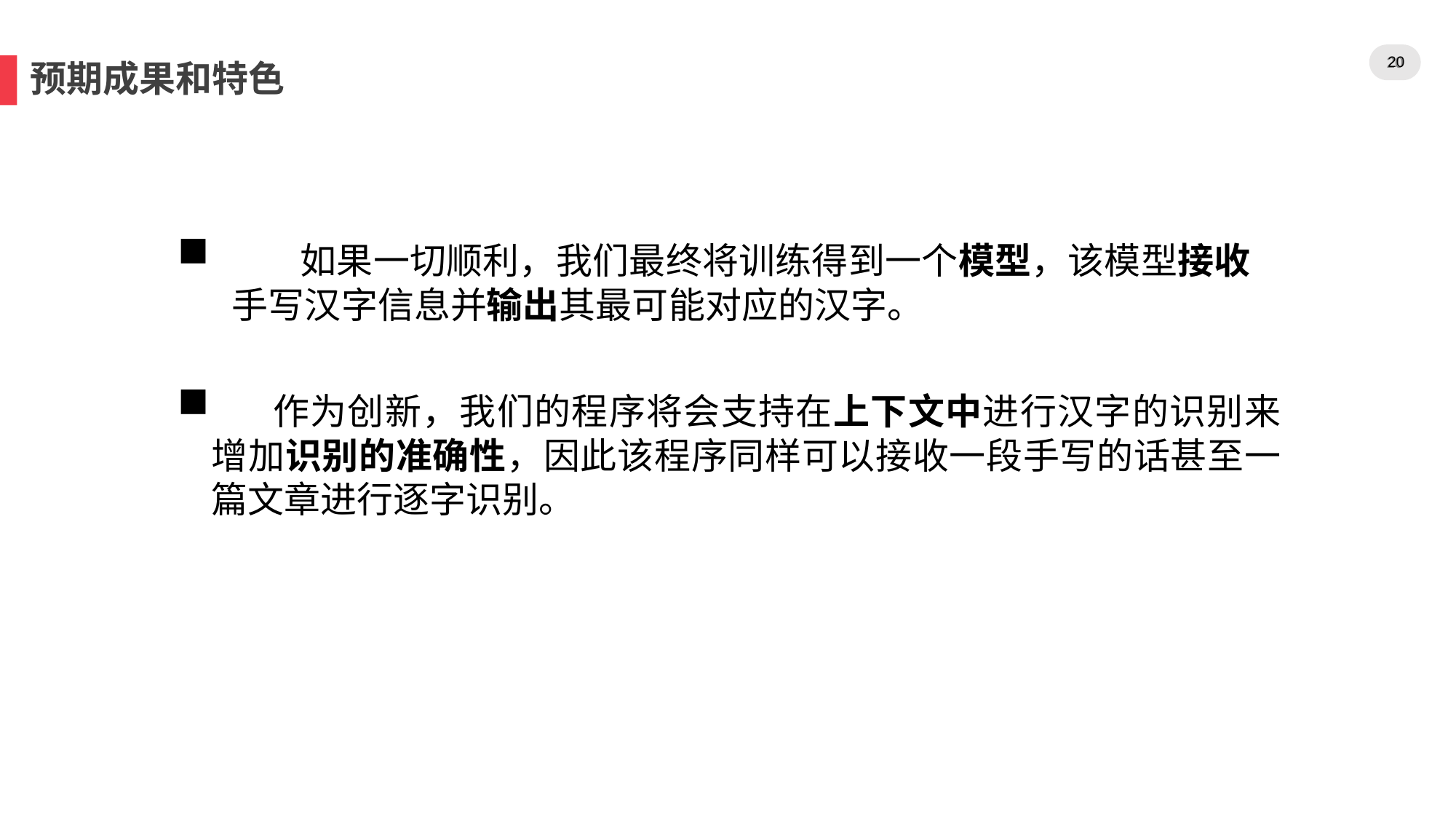

20
20
预期成果和特色
      如果一切顺利，我们最终将训练得到一个模型，该模型接收手写汉字信息并输出其最可能对应的汉字。

       作为创新，我们的程序将会支持在上下文中进行汉字的识别来增加识别的准确性，因此该程序同样可以接收一段手写的话甚至一篇文章进行逐字识别。